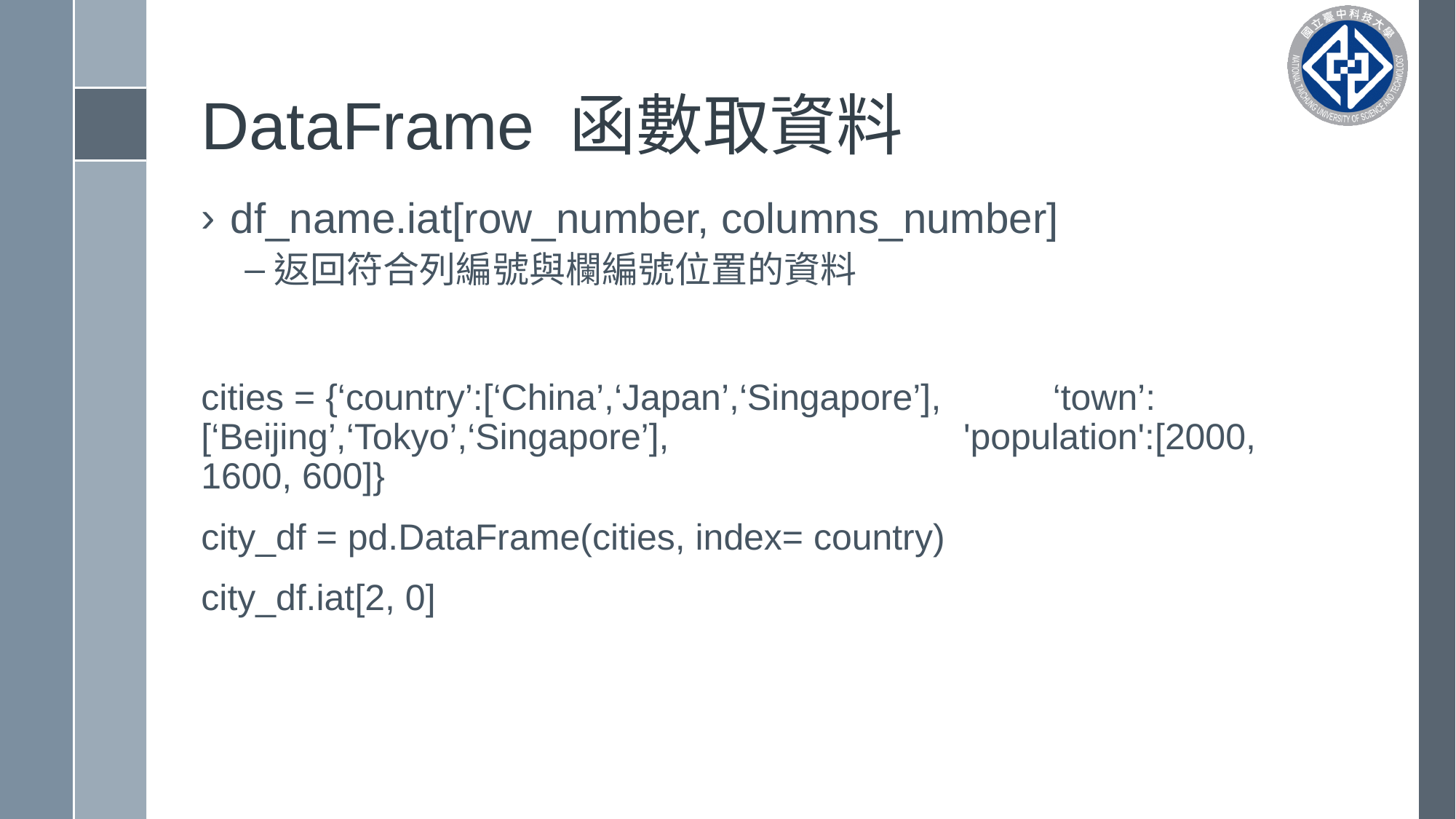

# DataFrame 函數取資料
df_name.iat[row_number, columns_number]
返回符合列編號與欄編號位置的資料

cities = {‘country’:[‘China’,‘Japan’,‘Singapore’],           ‘town’:[‘Beijing’,‘Tokyo’,‘Singapore’],                             'population':[2000, 1600, 600]}
city_df = pd.DataFrame(cities, index= country)
city_df.iat[2, 0]